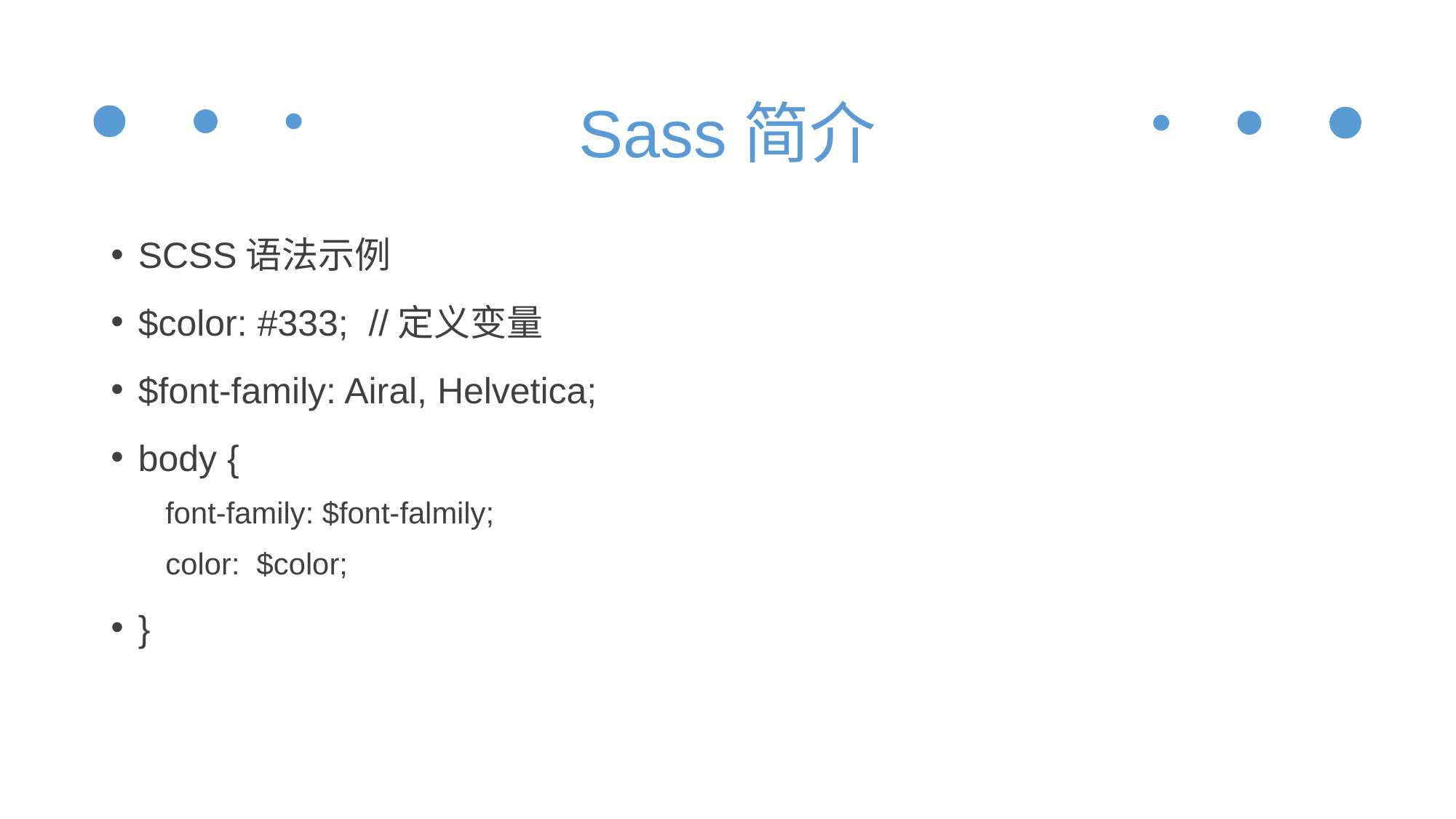

# Sass简介
SCSS语法示例
$color: #333;  //定义变量
$font-family: Airal, Helvetica;
body {
font-family: $font-falmily;
color:  $color;
}